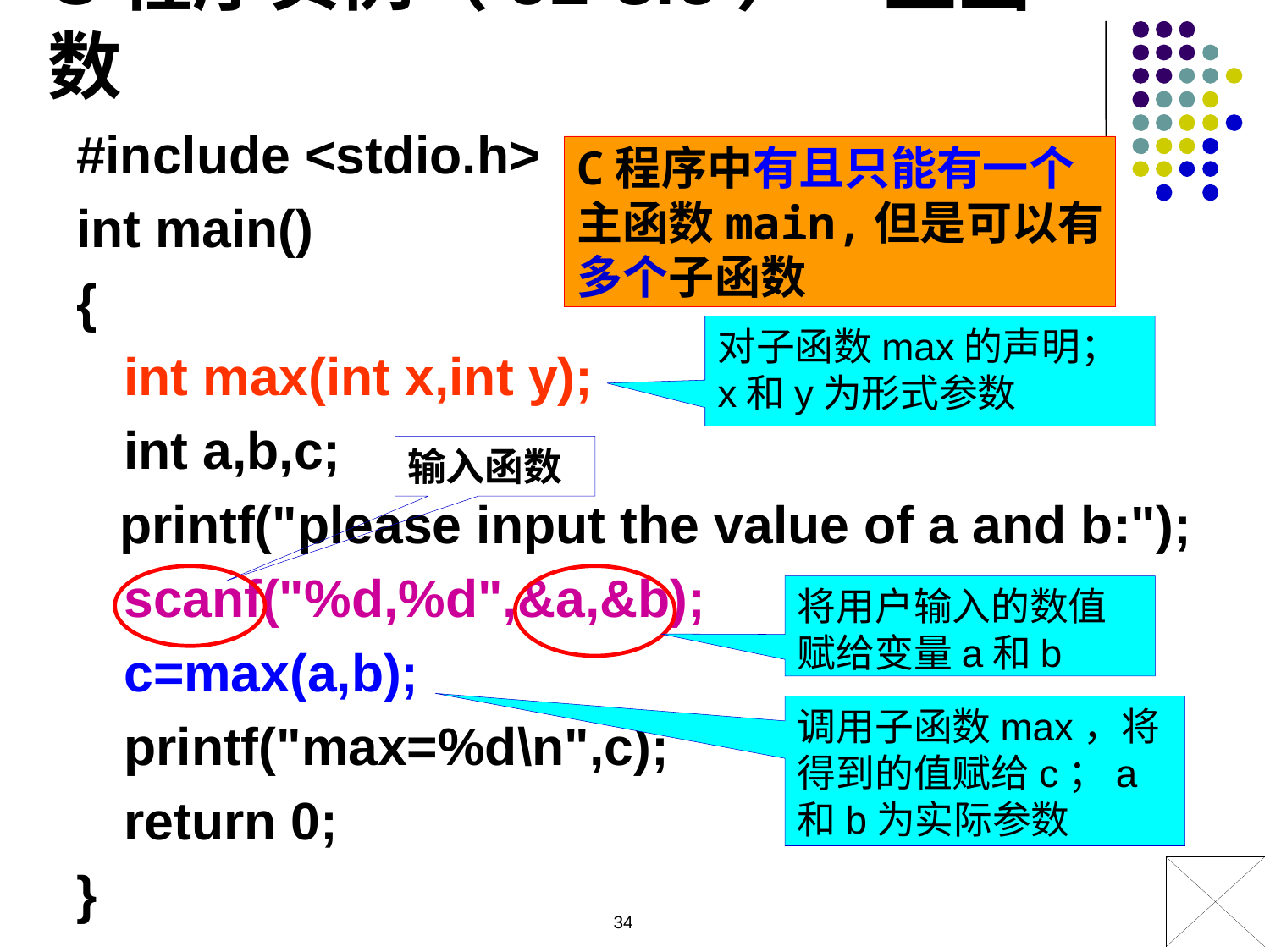

C程序实例（c1-3.c）—主函数
#include <stdio.h>
int main()
{
	int max(int x,int y);
	int a,b,c;
   printf("please input the value of a and b:");
	scanf("%d,%d",&a,&b);
	c=max(a,b);
	printf("max=%d\n",c);
	return 0;
}
C程序中有且只能有一个
主函数main,但是可以有
多个子函数
对子函数max的声明；x和y为形式参数
输入函数

将用户输入的数值赋给变量a和b
调用子函数max，将得到的值赋给c；a和b为实际参数
34